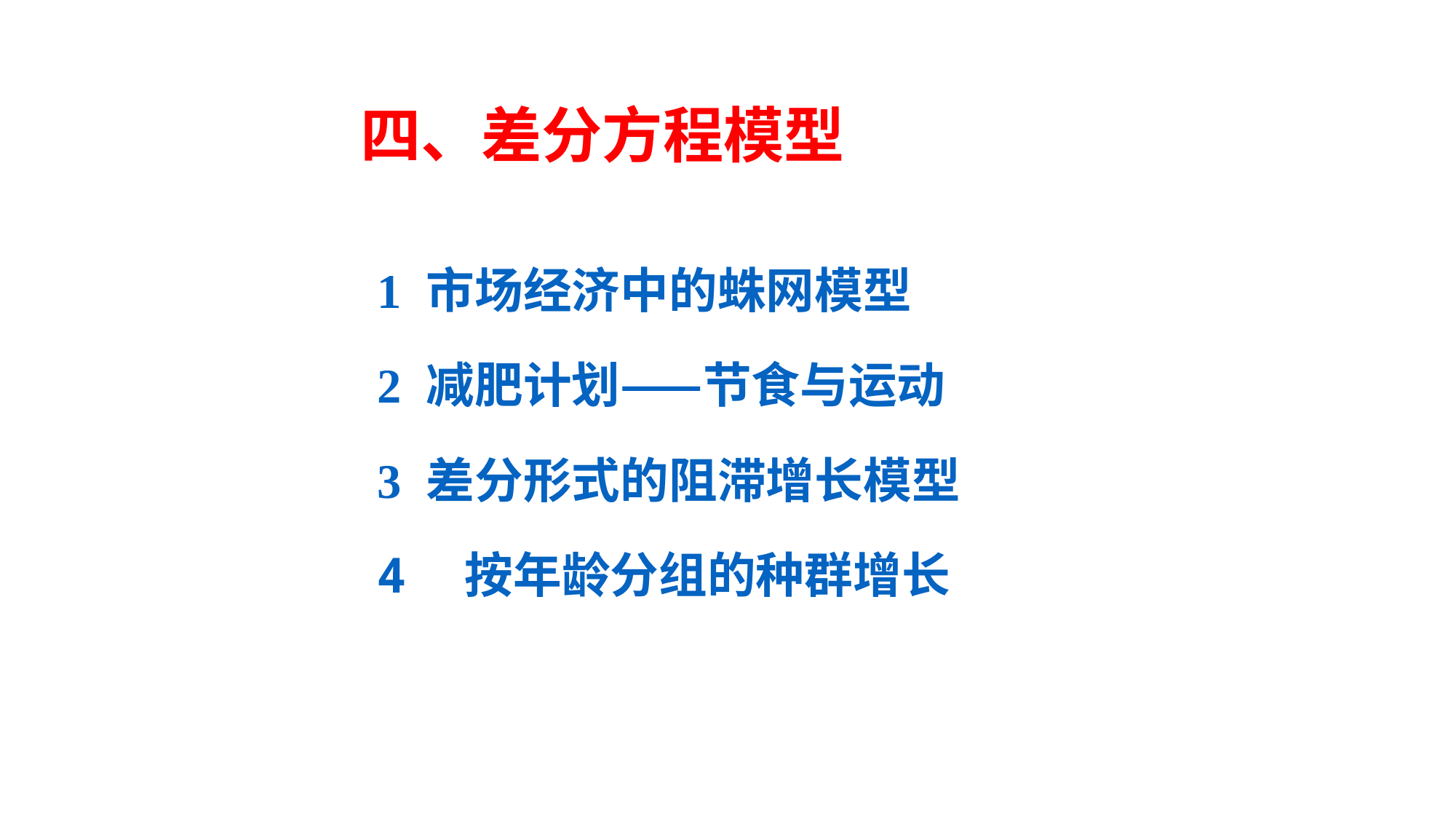

四、差分方程模型
1  市场经济中的蛛网模型
2  减肥计划——节食与运动
3  差分形式的阻滞增长模型
4  按年龄分组的种群增长